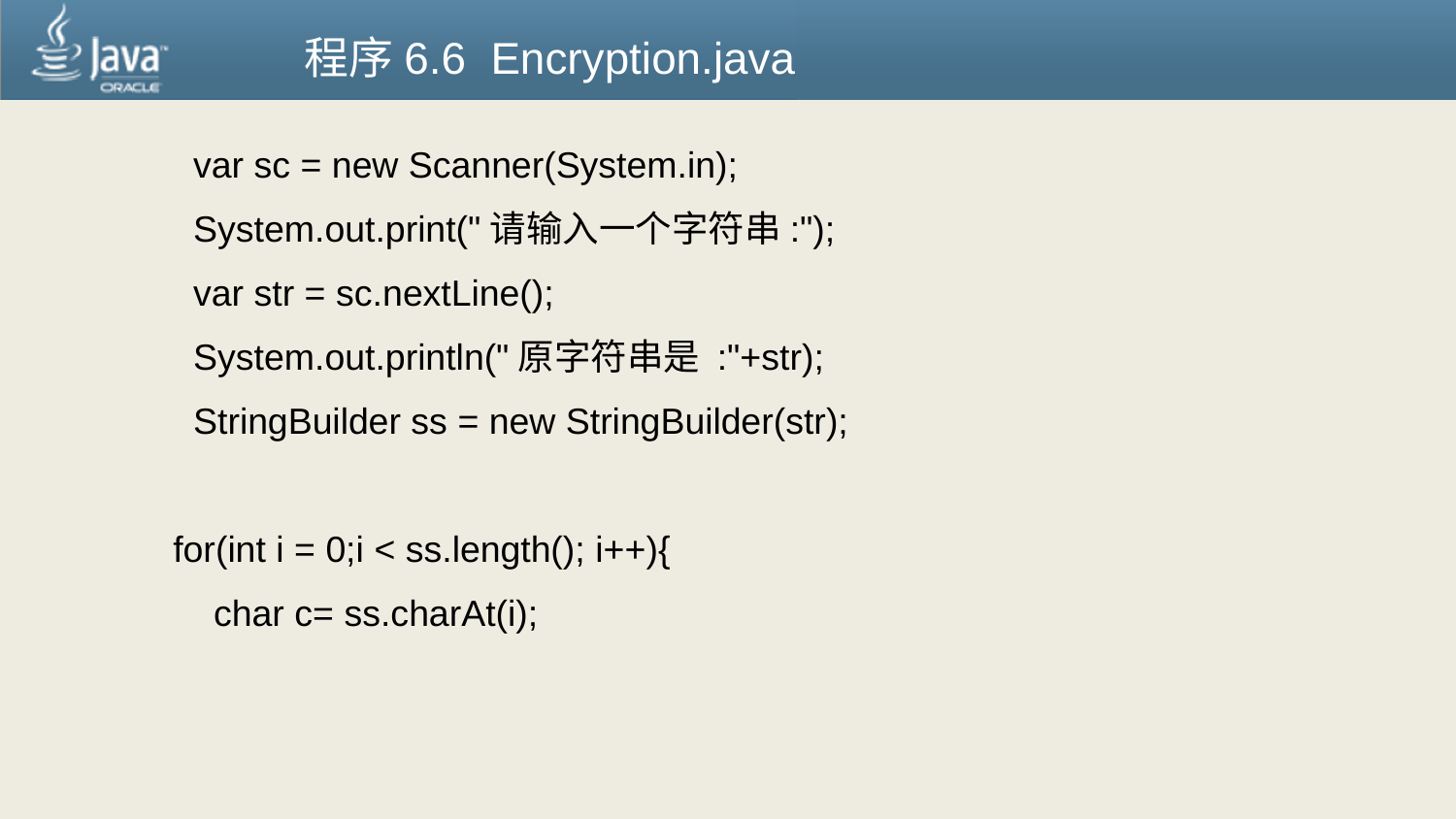

# 程序6.6  Encryption.java
        var sc = new Scanner(System.in);
        System.out.print("请输入一个字符串:");
        var str = sc.nextLine();
        System.out.println("原字符串是 :"+str);
        StringBuilder ss = new StringBuilder(str);

      for(int i = 0;i < ss.length(); i++){
          char c= ss.charAt(i);